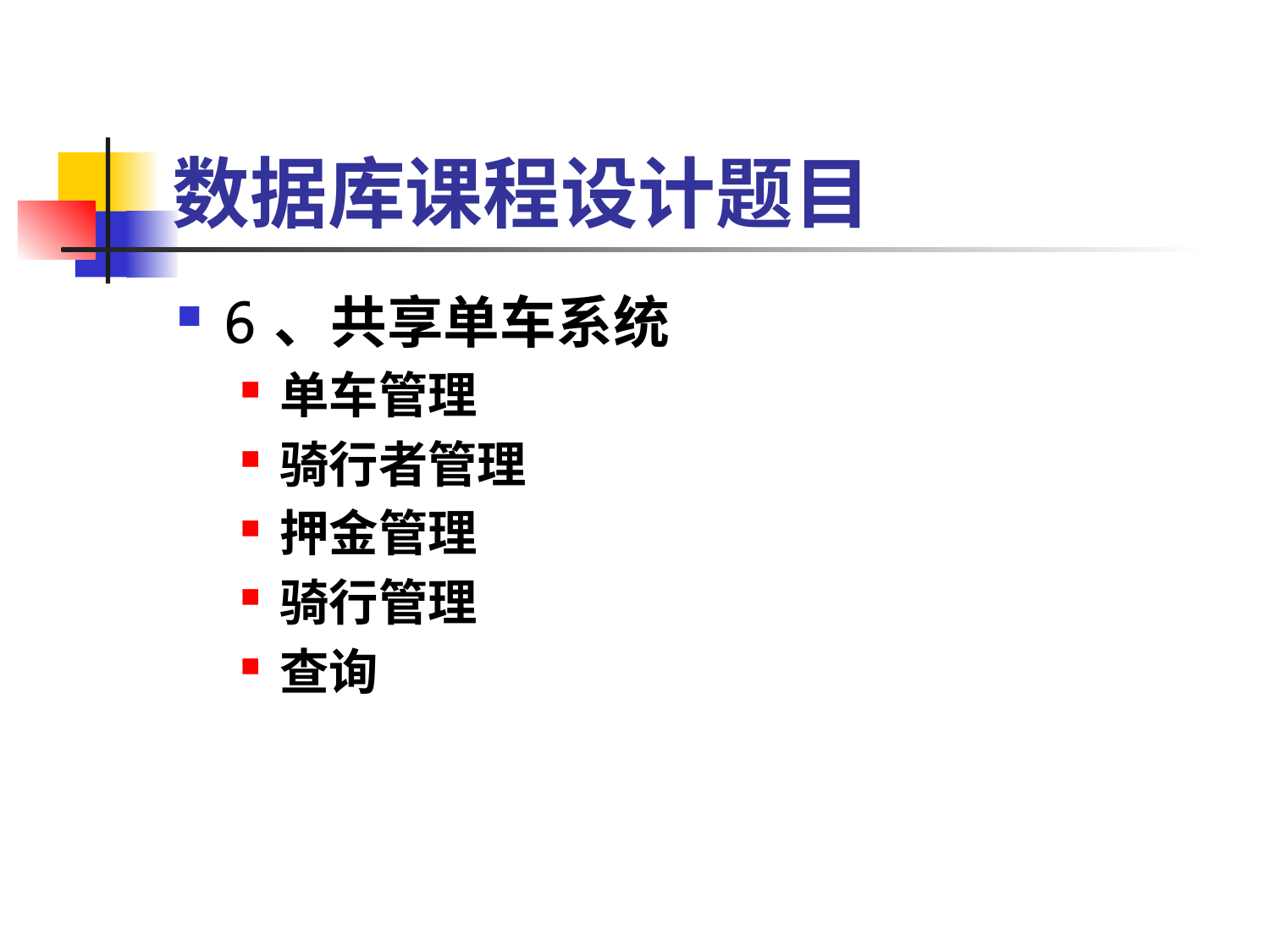

# 数据库课程设计题目
6、共享单车系统
单车管理
骑行者管理
押金管理
骑行管理
查询

14